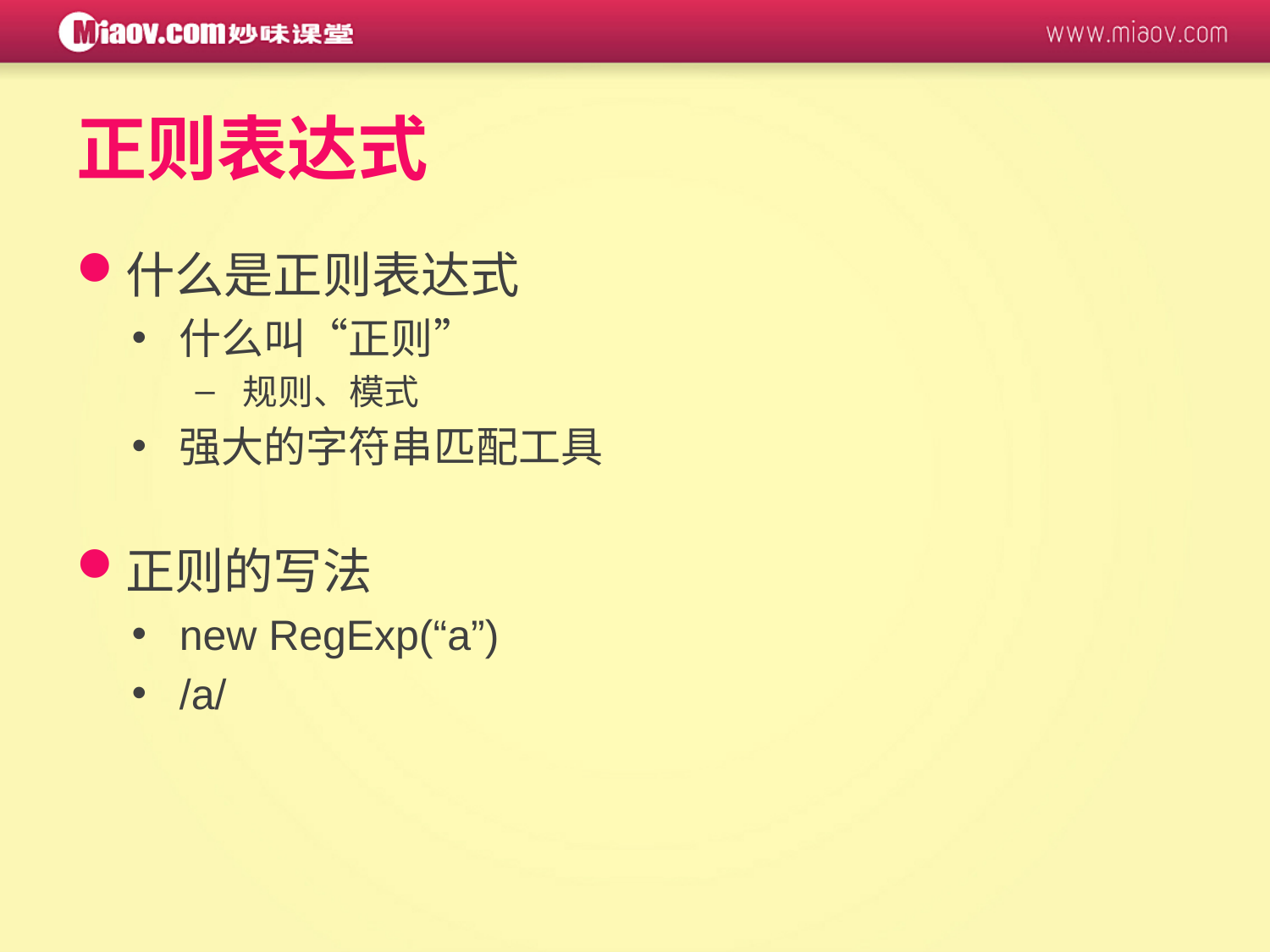

# 正则表达式
什么是正则表达式
什么叫“正则”
规则、模式
强大的字符串匹配工具

正则的写法
new RegExp(“a”)
/a/